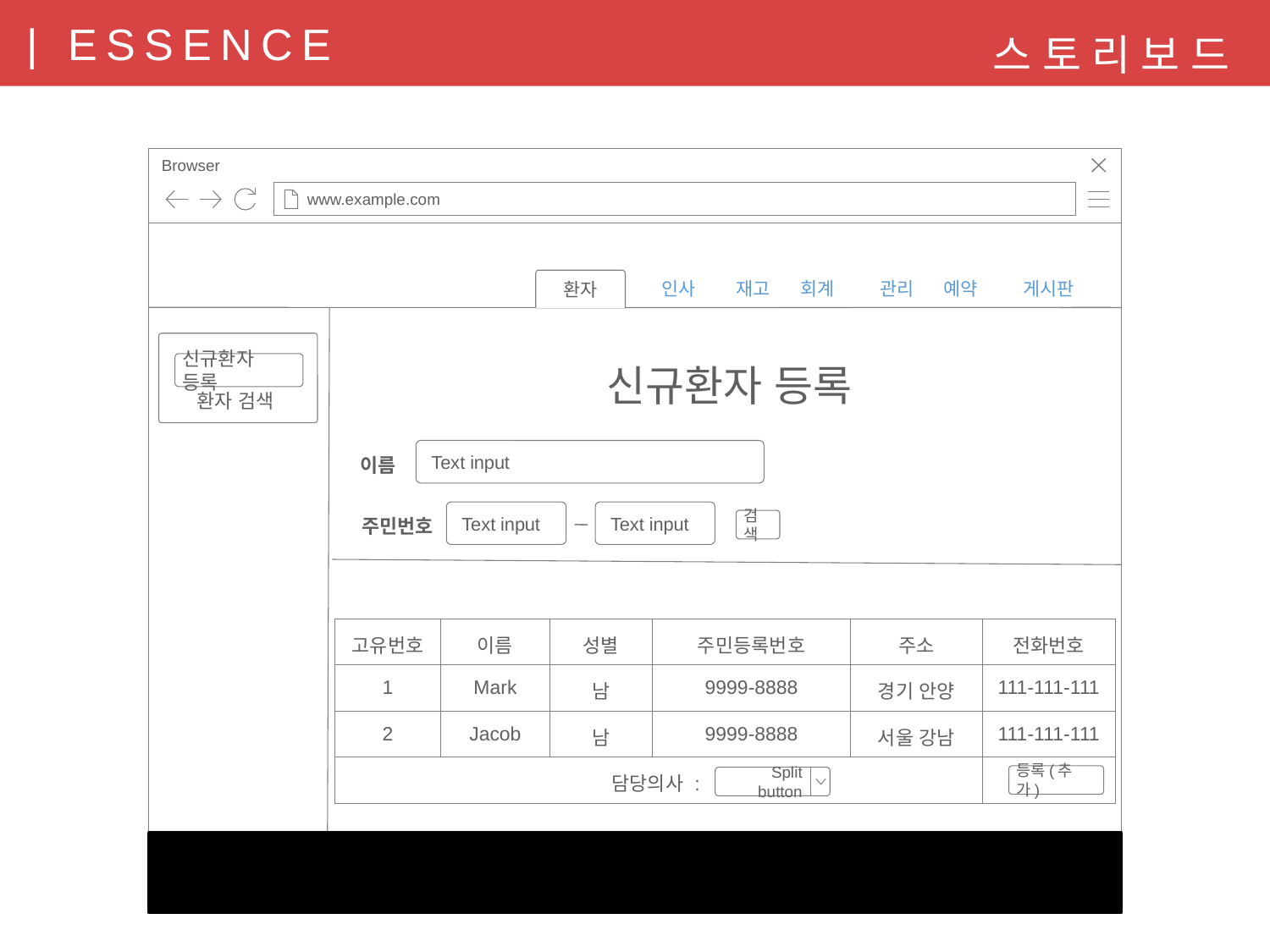

스토리보드
Browser

www.example.com

환자
인사        재고      회계         관리      예약         게시판

환자 검색
신규환자 등록
신규환자 등록
Text input
이름
Text input
Text input
주민번호
등록(추가)
Split button

검색
| 고유번호 | 이름 | 성별 | 주민등록번호 | 주소 | 전화번호 |
| --- | --- | --- | --- | --- | --- |
| 1 | Mark | 남 | 9999-8888 | 경기 안양 | 111-111-111 |
| 2 | Jacob | 남 | 9999-8888 | 서울 강남 | 111-111-111 |
| 담당의사 : |  |  |  |  |  |